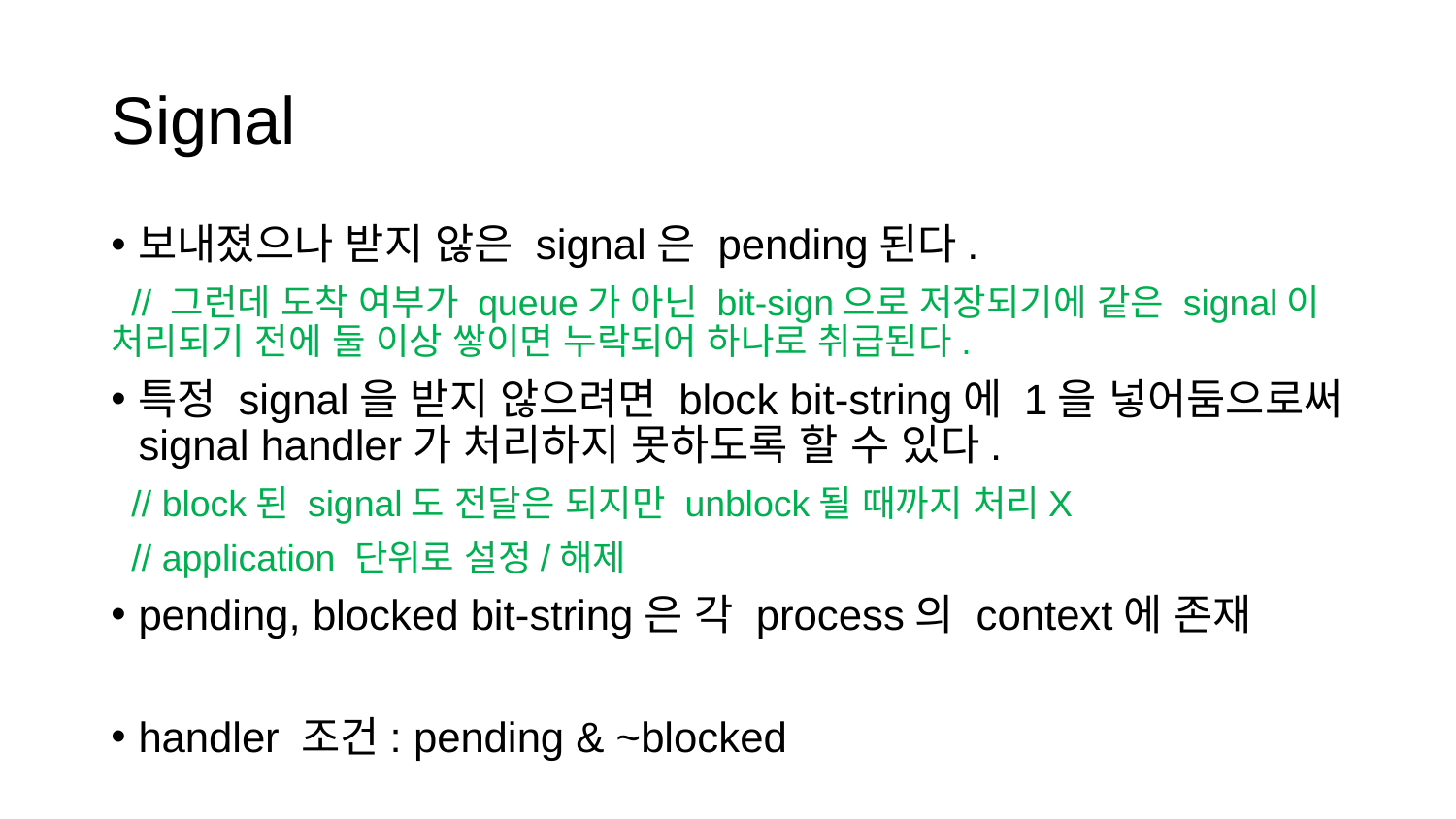

Signal
보내졌으나 받지 않은 signal은 pending된다.
  // 그런데 도착 여부가 queue가 아닌 bit-sign으로 저장되기에 같은 signal이 처리되기 전에 둘 이상 쌓이면 누락되어 하나로 취급된다.
특정 signal을 받지 않으려면 block bit-string에 1을 넣어둠으로써 signal handler가 처리하지 못하도록 할 수 있다.
  // block된 signal도 전달은 되지만 unblock될 때까지 처리X
  // application 단위로 설정/해제
pending, blocked bit-string은 각 process의 context에 존재

handler 조건: pending & ~blocked